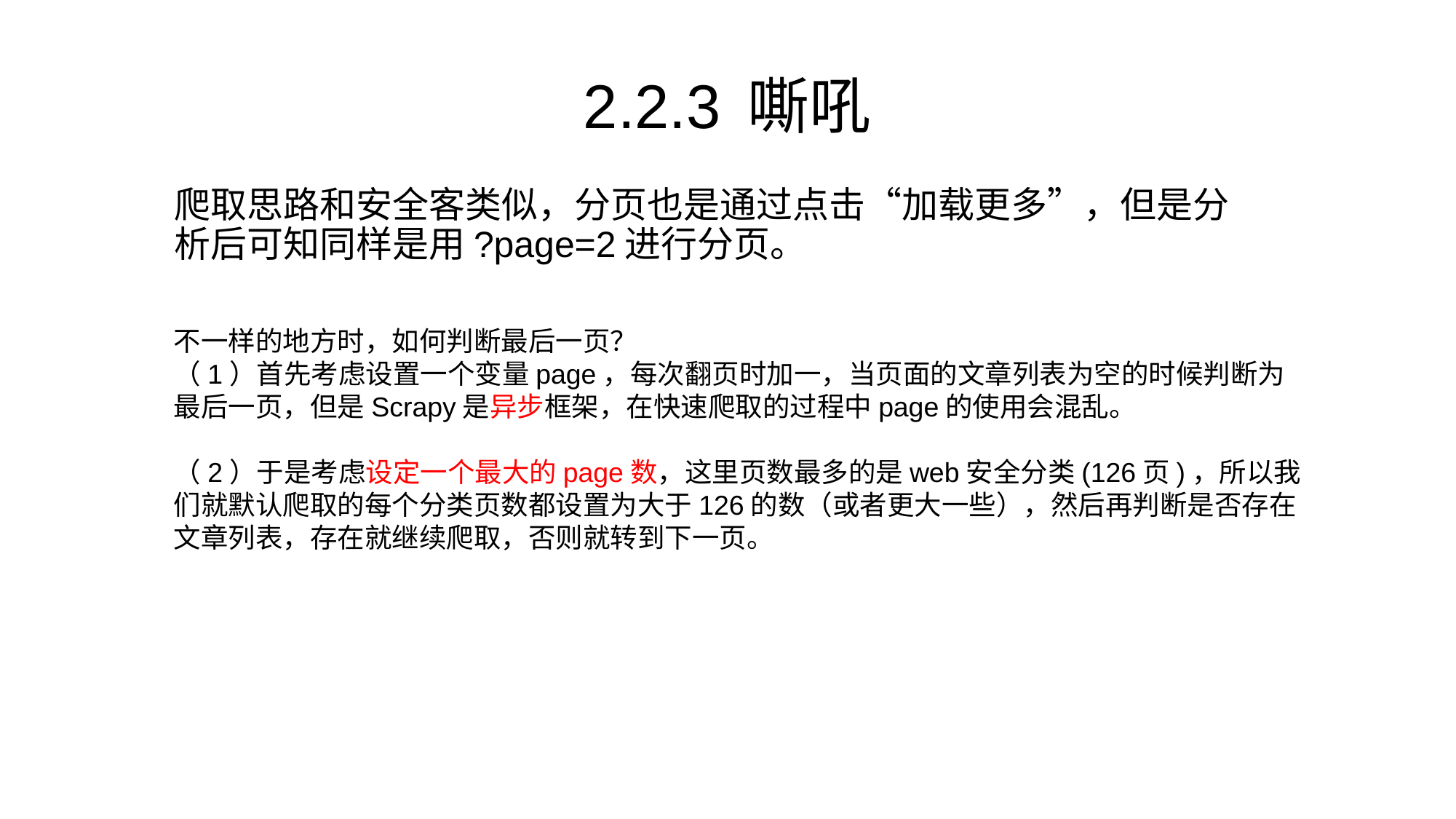

# 2.2.3 嘶吼
爬取思路和安全客类似，分页也是通过点击“加载更多”，但是分析后可知同样是用?page=2进行分页。

不一样的地方时，如何判断最后一页？
（1）首先考虑设置一个变量page，每次翻页时加一，当页面的文章列表为空的时候判断为最后一页，但是Scrapy是异步框架，在快速爬取的过程中page的使用会混乱。

（2）于是考虑设定一个最大的page数，这里页数最多的是web安全分类(126页)，所以我们就默认爬取的每个分类页数都设置为大于126的数（或者更大一些），然后再判断是否存在文章列表，存在就继续爬取，否则就转到下一页。